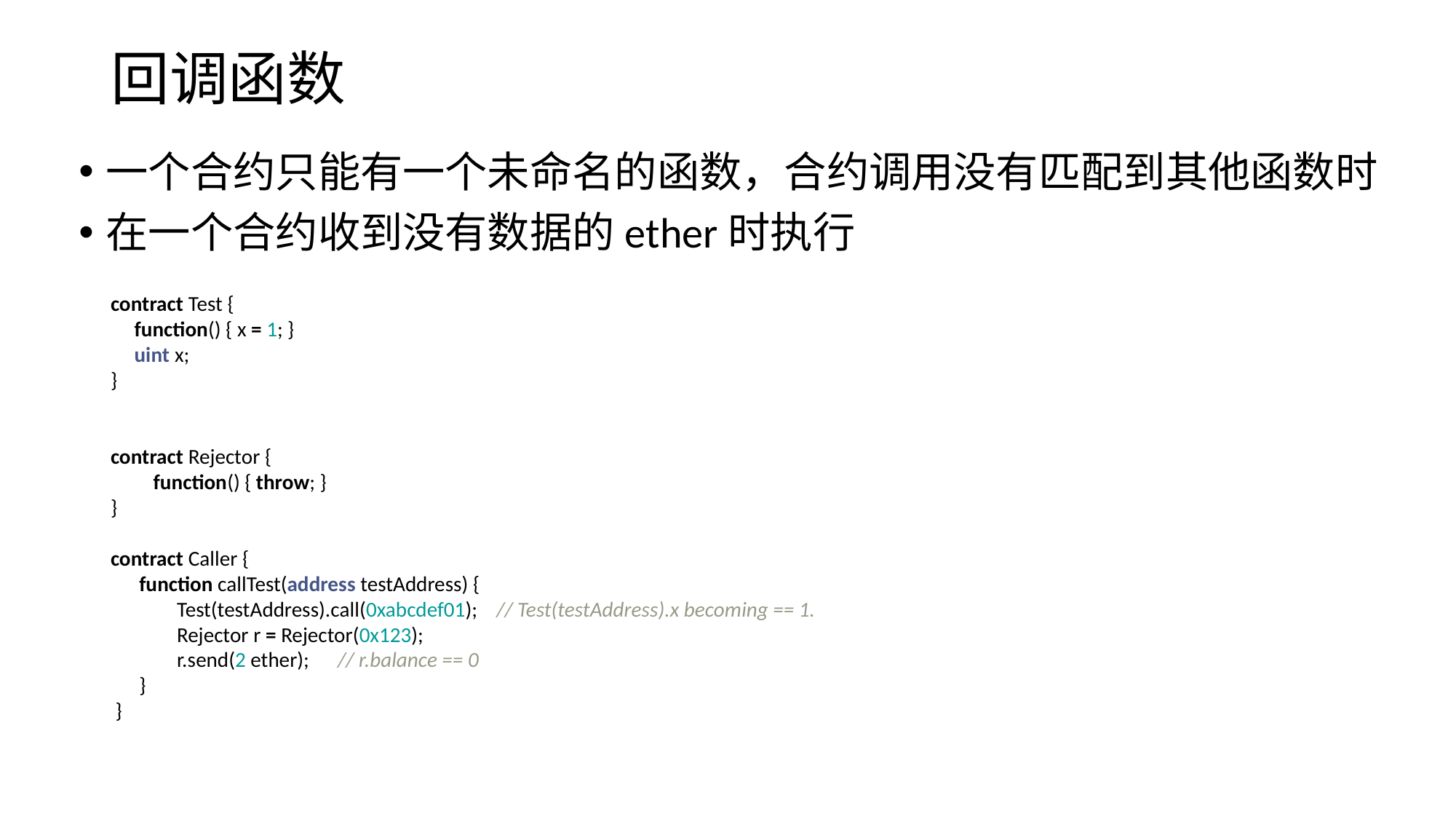

# 回调函数
一个合约只能有一个未命名的函数，合约调用没有匹配到其他函数时
在一个合约收到没有数据的ether时执行

contract Test {
     function() { x = 1; }
     uint x;
}

contract Rejector {
         function() { throw; }
}

contract Caller {
      function callTest(address testAddress) {
              Test(testAddress).call(0xabcdef01);    // Test(testAddress).x becoming == 1.
              Rejector r = Rejector(0x123);
              r.send(2 ether);      // r.balance == 0
      }
 }